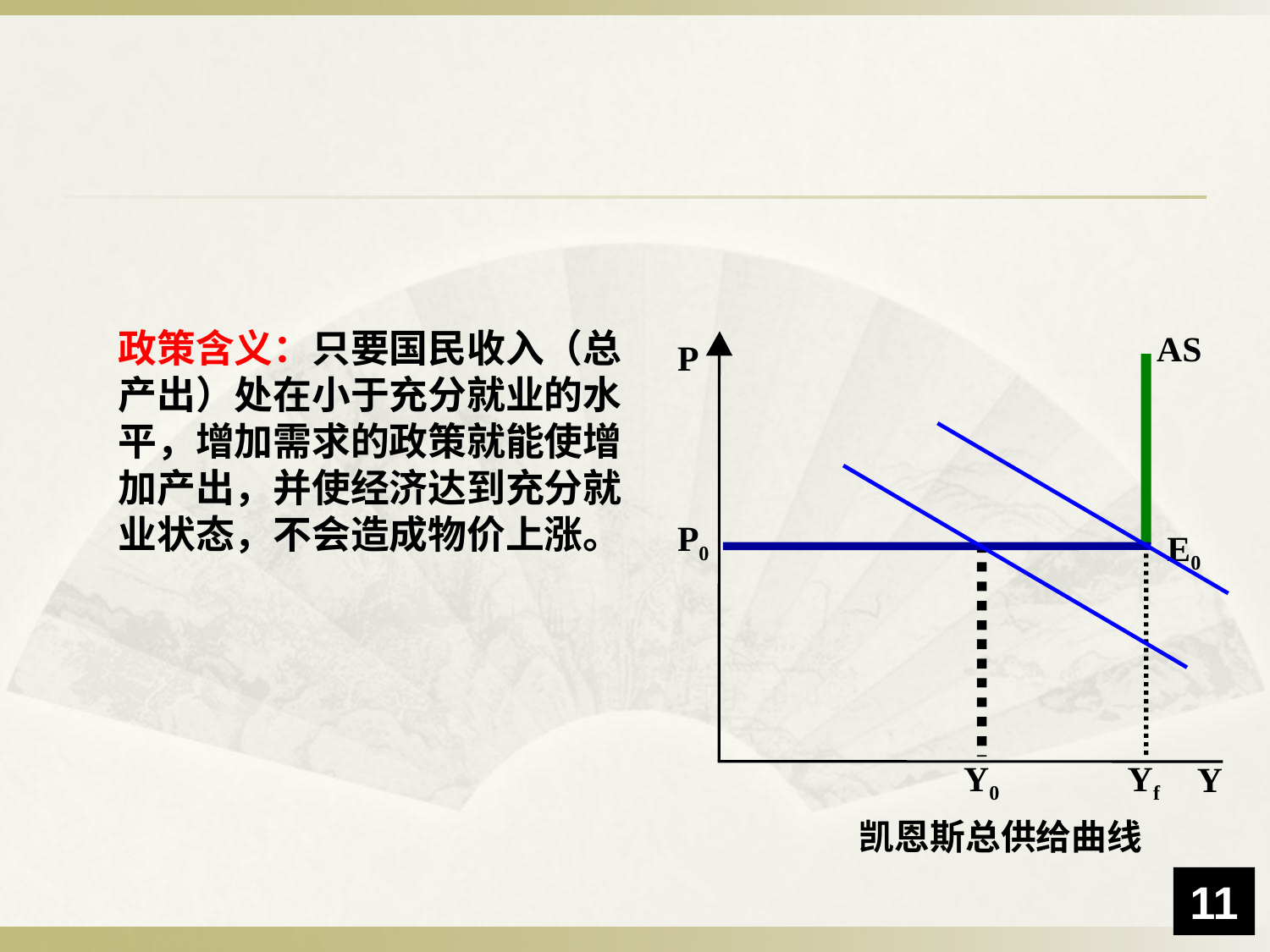

政策含义：只要国民收入（总产出）处在小于充分就业的水平，增加需求的政策就能使增加产出，并使经济达到充分就业状态，不会造成物价上涨。
AS

P

P0
E0

Y0
Yf

Y
凯恩斯总供给曲线
11